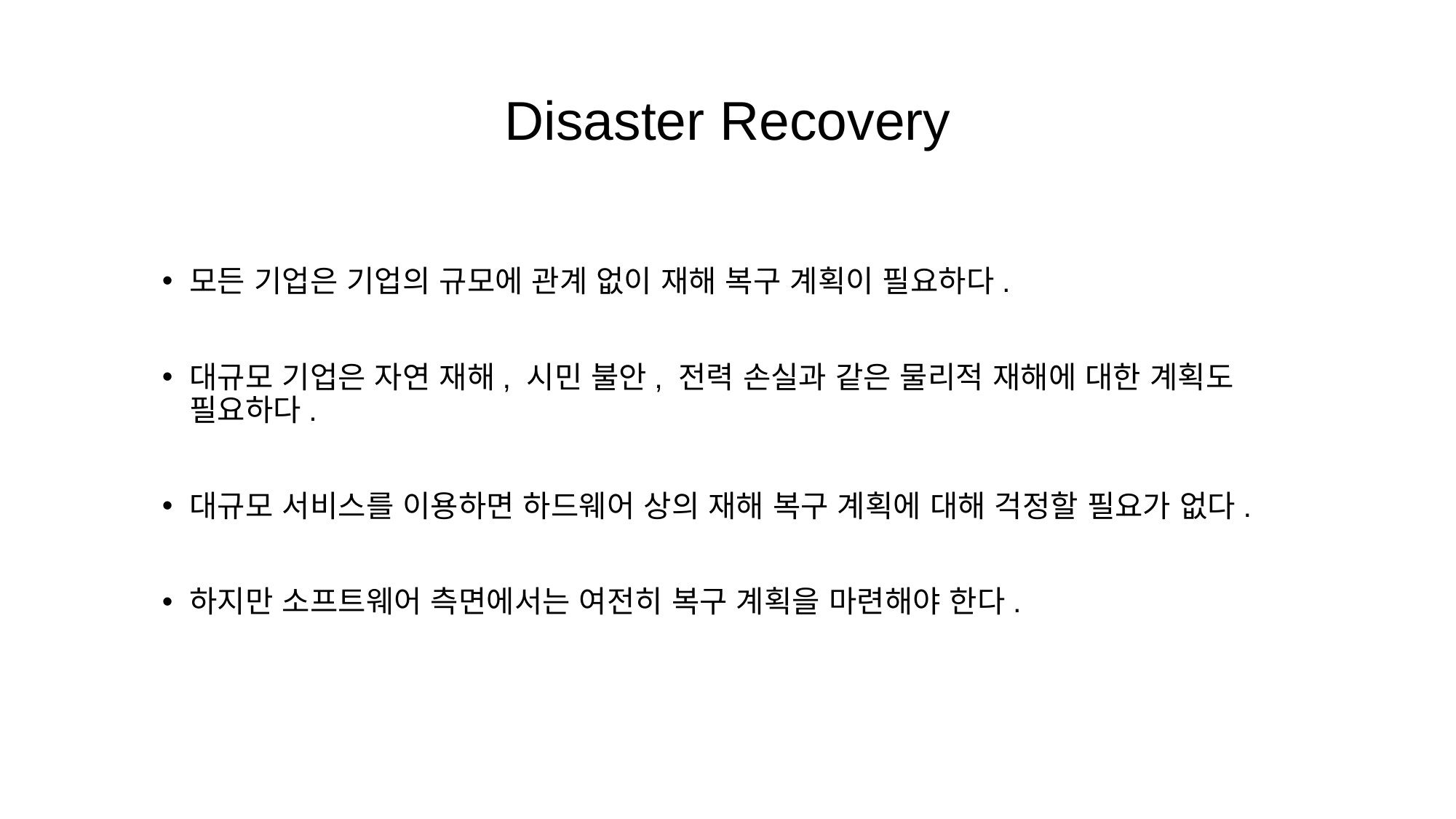

# Disaster Recovery
모든 기업은 기업의 규모에 관계 없이 재해 복구 계획이 필요하다.

대규모 기업은 자연 재해, 시민 불안, 전력 손실과 같은 물리적 재해에 대한 계획도 필요하다.

대규모 서비스를 이용하면 하드웨어 상의 재해 복구 계획에 대해 걱정할 필요가 없다.

하지만 소프트웨어 측면에서는 여전히 복구 계획을 마련해야 한다.